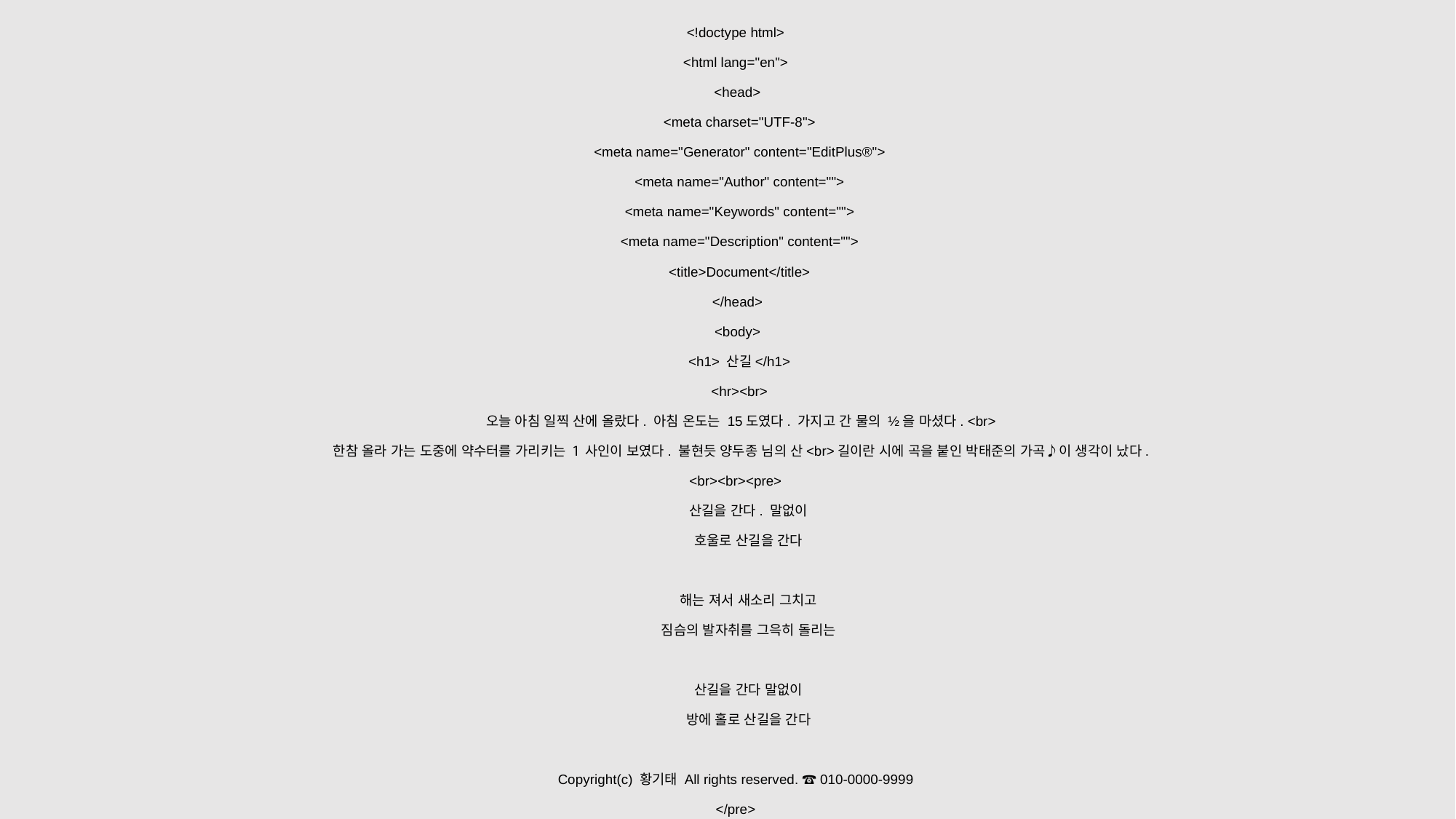

<!doctype html>
<html lang="en">
 <head>
  <meta charset="UTF-8">
  <meta name="Generator" content="EditPlus®">
  <meta name="Author" content="">
  <meta name="Keywords" content="">
  <meta name="Description" content="">
  <title>Document</title>
 </head>
 <body>
  <h1> 산길</h1>
  <hr><br>
  오늘 아침 일찍 산에 올랐다. 아침 온도는 15도였다. 가지고 간 물의 ½을 마셨다. <br>
  한참 올라 가는 도중에 약수터를 가리키는 ᛐ 사인이 보였다. 불현듯 양두종 님의 산<br>길이란 시에 곡을 붙인 박태준의 가곡♪이 생각이 났다.
<br><br><pre>
      산길을 간다. 말없이
      호울로 산길을 간다

      해는 져서 새소리 그치고
      짐슴의 발자취를 그윽히 돌리는

      산길을 간다 말없이
      방에 홀로 산길을 간다

Copyright(c) 황기태 All rights reserved. ☎ 010-0000-9999
</pre>
 </body>
</html>